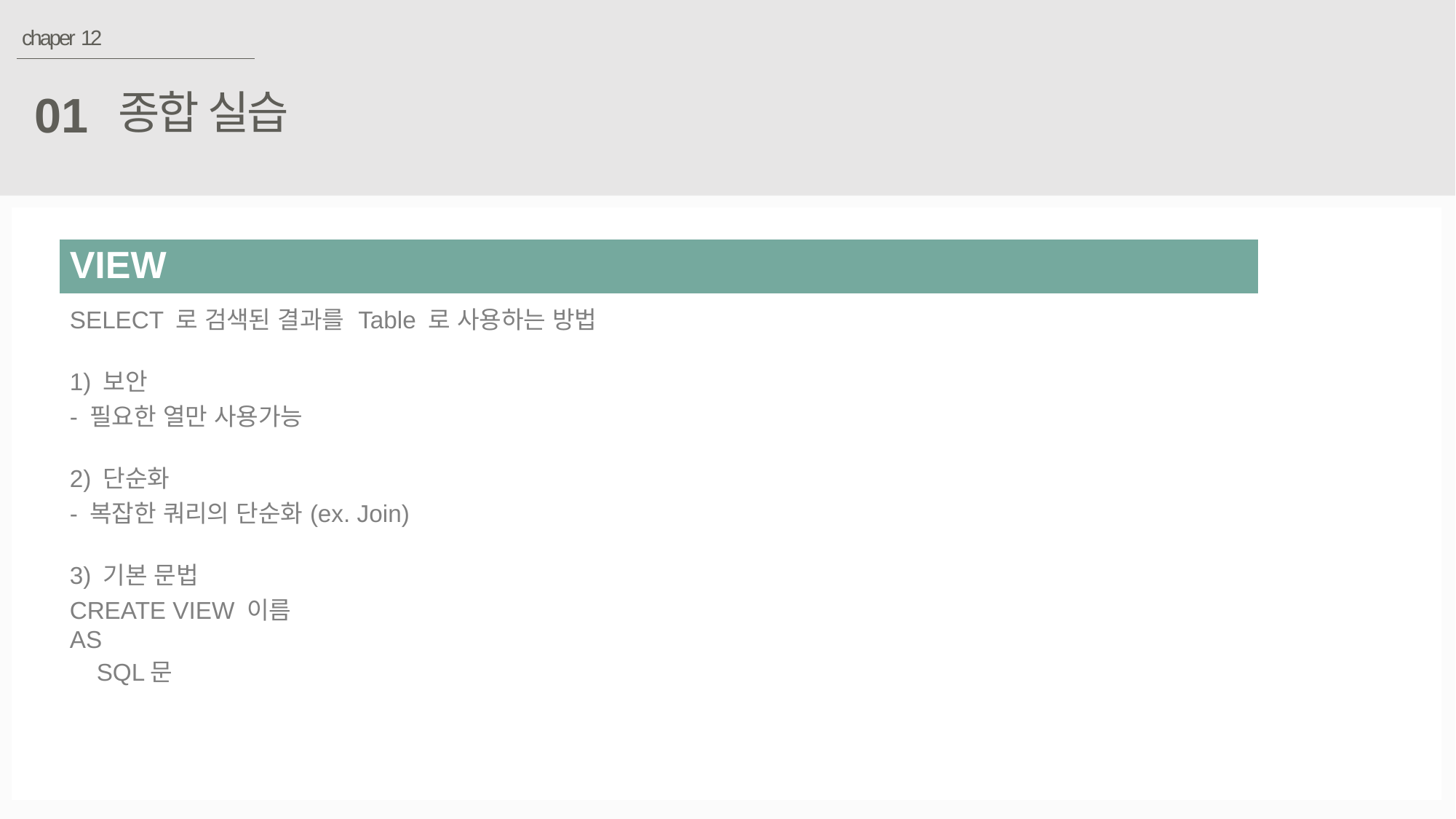

chaper  12
종합 실습
01

| VIEW |
| --- |
| SELECT 로 검색된 결과를 Table 로 사용하는 방법 1) 보안 - 필요한 열만 사용가능 2) 단순화 - 복잡한 쿼리의 단순화(ex. Join) 3) 기본 문법 CREATE VIEW 이름 AS SQL문 |